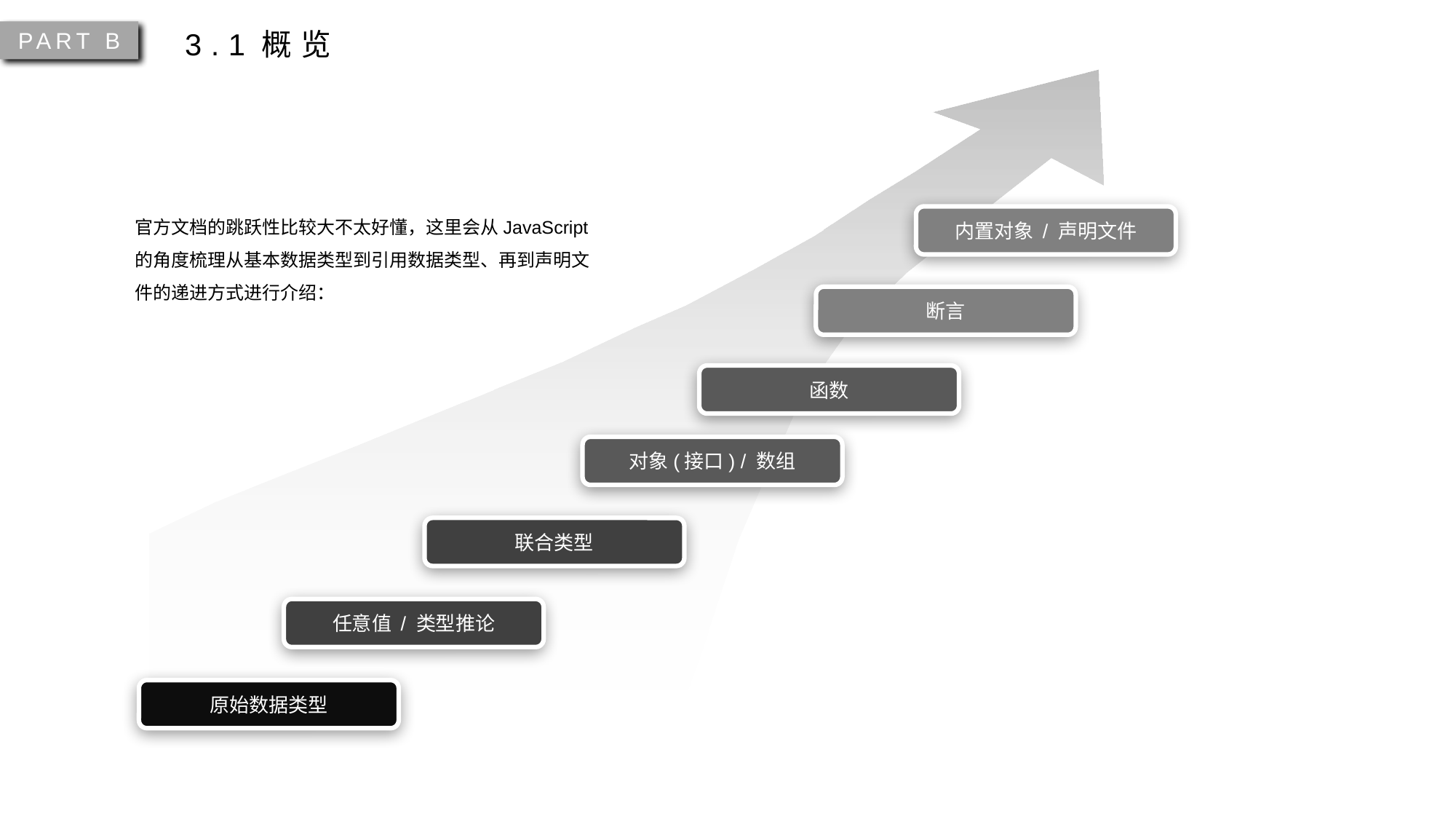

3.1概览
PART B

官方文档的跳跃性比较大不太好懂，这里会从JavaScript的角度梳理从基本数据类型到引用数据类型、再到声明文件的递进方式进行介绍：

内置对象 / 声明文件

断言

函数

对象(接口) / 数组

联合类型

任意值 / 类型推论

原始数据类型